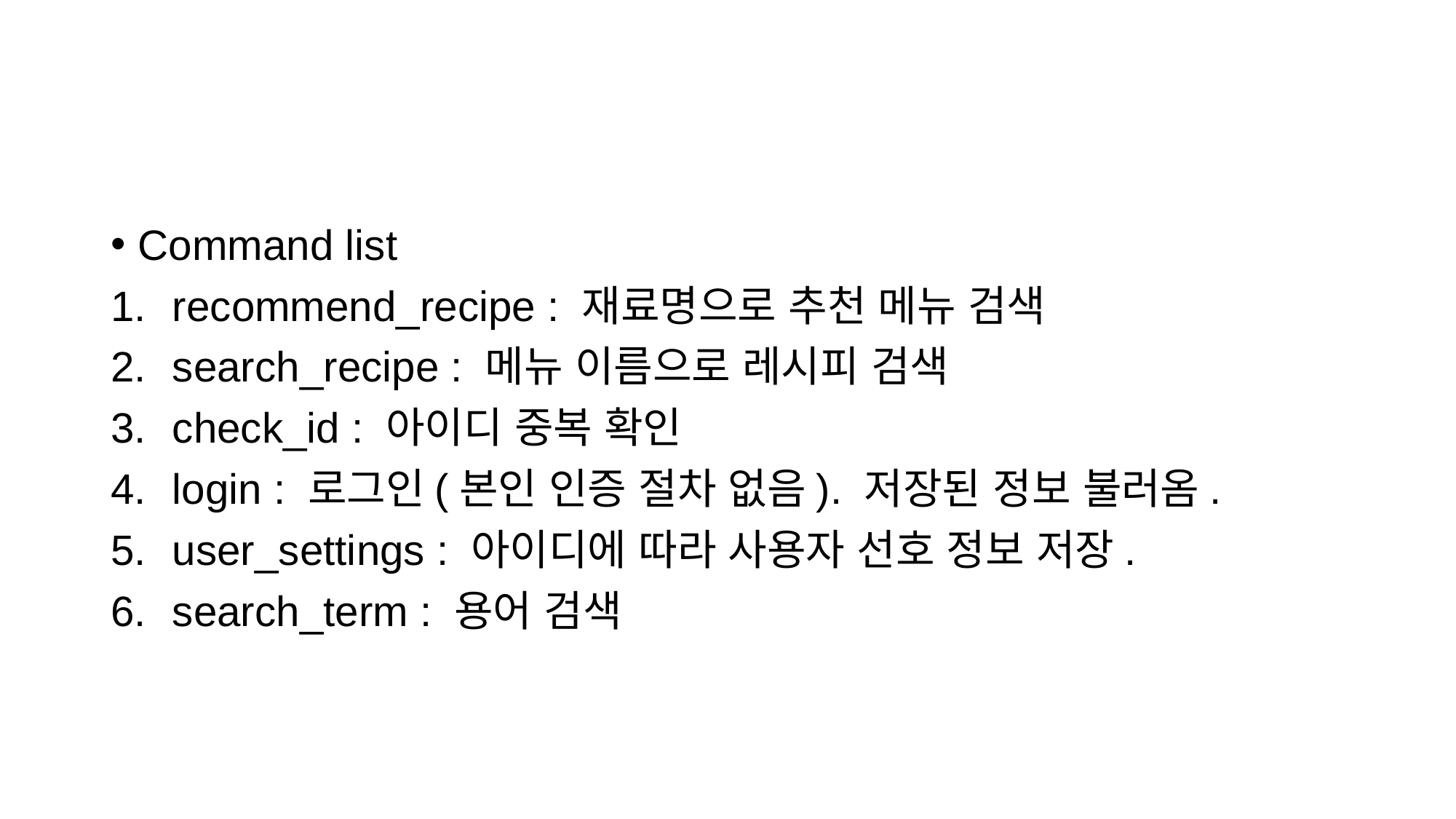

#
Command list
recommend_recipe : 재료명으로 추천 메뉴 검색
search_recipe : 메뉴 이름으로 레시피 검색
check_id : 아이디 중복 확인
login : 로그인(본인 인증 절차 없음). 저장된 정보 불러옴.
user_settings : 아이디에 따라 사용자 선호 정보 저장.
search_term : 용어 검색